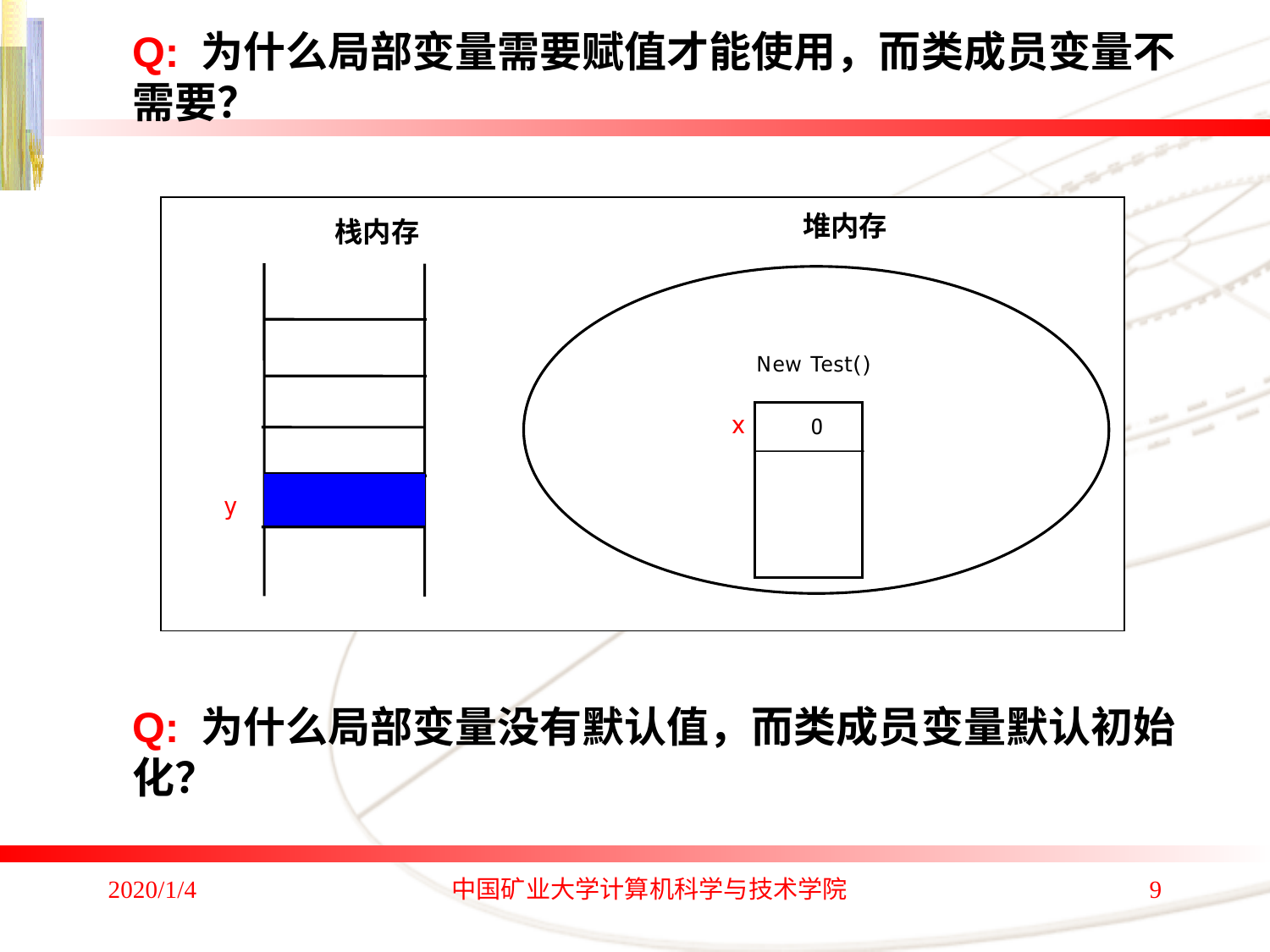

Q: 为什么局部变量需要赋值才能使用，而类成员变量不需要？

堆内存
栈内存

New Test()

0

y

x
Q: 为什么局部变量没有默认值，而类成员变量默认初始化？
2020/1/4
中国矿业大学计算机科学与技术学院
9